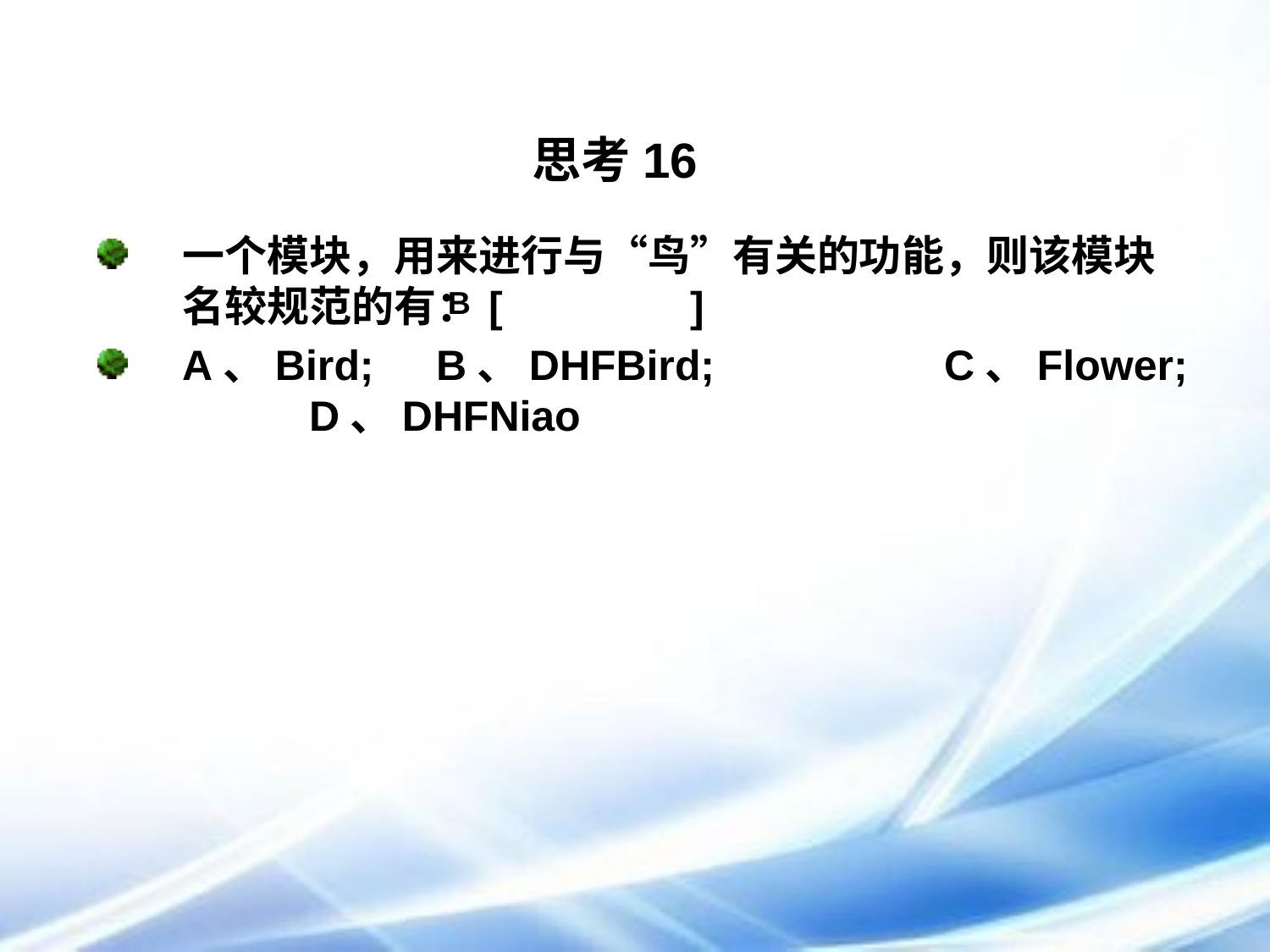

思考16
一个模块，用来进行与“鸟”有关的功能，则该模块名较规范的有：[		]
A、Bird;	B、DHFBird;		C、Flower;	D、DHFNiao
B